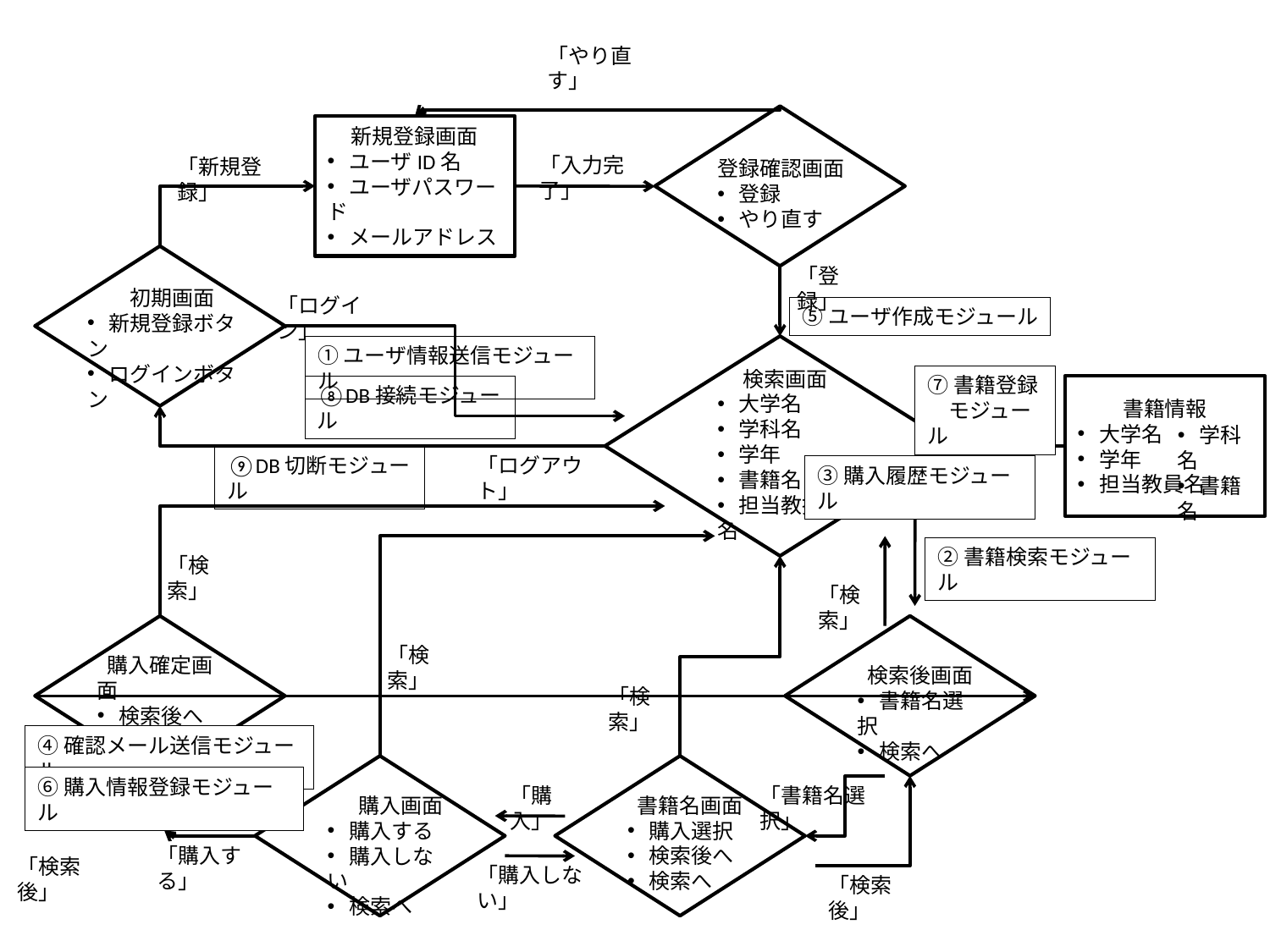

「やり直す」

登録確認画面
  登録
  やり直す
新規登録画面
  ユーザID名
  ユーザパスワード
  メールアドレス
「入力完了」
「新規登録」

　　初期画面
  新規登録ボタン
  ログインボタン
「登録」
「ログイン」
⑤ユーザ作成モジュール
①ユーザ情報送信モジュール

　 検索画面
  大学名
  学科名
  学年
  書籍名
  担当教授名
⑦書籍登録
　モジュール
⑧DB接続モジュール
書籍情報
  大学名
  学年
  担当教員名
  学科名
  書籍名
⑨DB切断モジュール
「ログアウト」
③購入履歴モジュール
②書籍検索モジュール
「検索」
「検索」

 購入確定画面
  検索後へ
  検索へ

 検索後画面
  書籍名選択
  検索へ
「検索」
「検索」
④確認メール送信モジュール

 　購入画面
  購入する
  購入しない
  検索へ

 書籍名画面
  購入選択
  検索後へ
  検索へ
⑥購入情報登録モジュール
「購入」
「書籍名選択」
「購入する」
「検索後」
「購入しない」
「検索後」